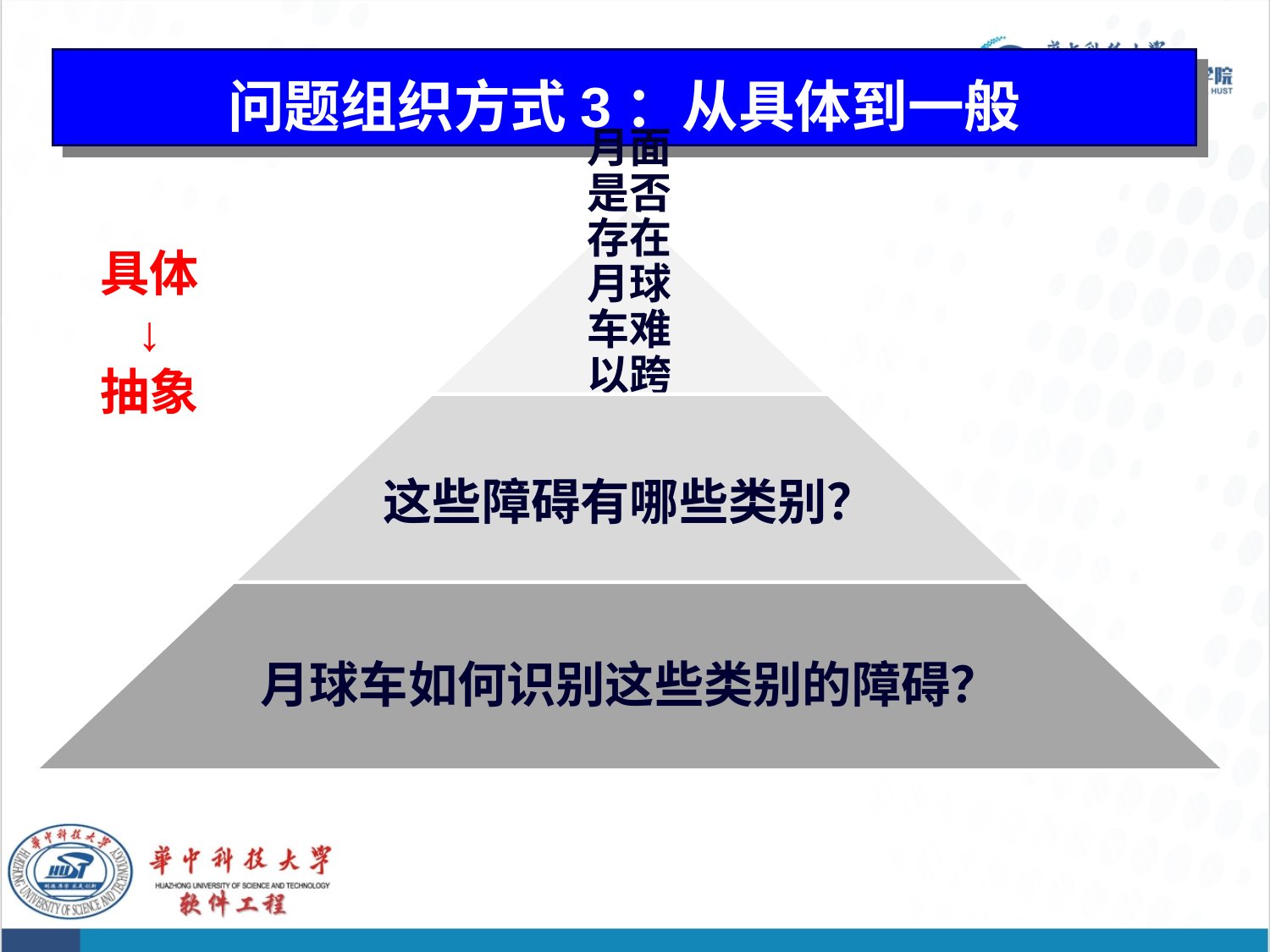

# 问题组织方式3：从具体到一般
月面是否存在月球车难以跨越的障碍？
这些障碍有哪些类别？
月球车如何识别这些类别的障碍？
具体
↓
抽象